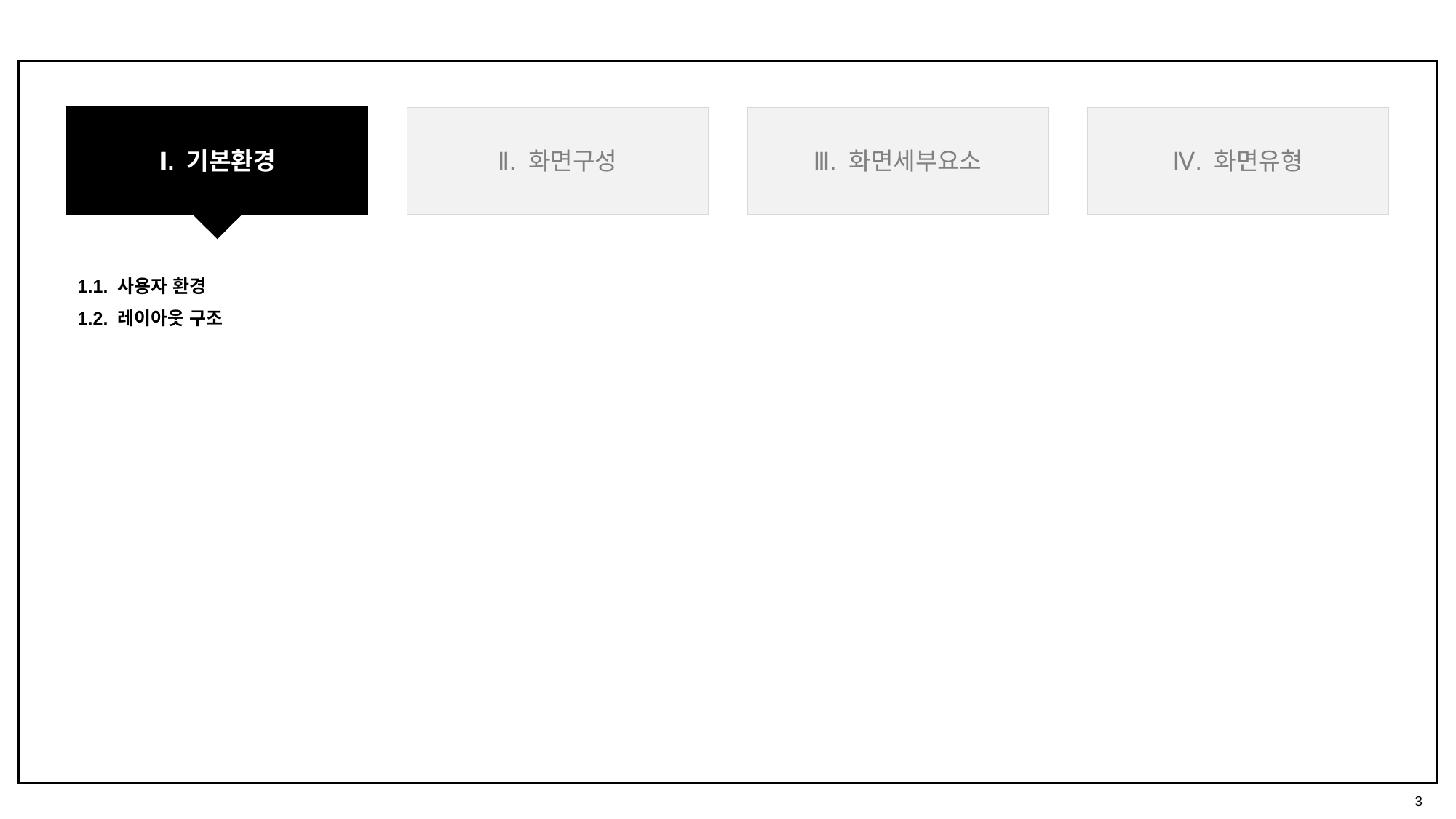

Ⅰ. 기본환경
Ⅱ. 화면구성
Ⅲ. 화면세부요소
Ⅳ. 화면유형

1.1. 사용자 환경
1.2. 레이아웃 구조